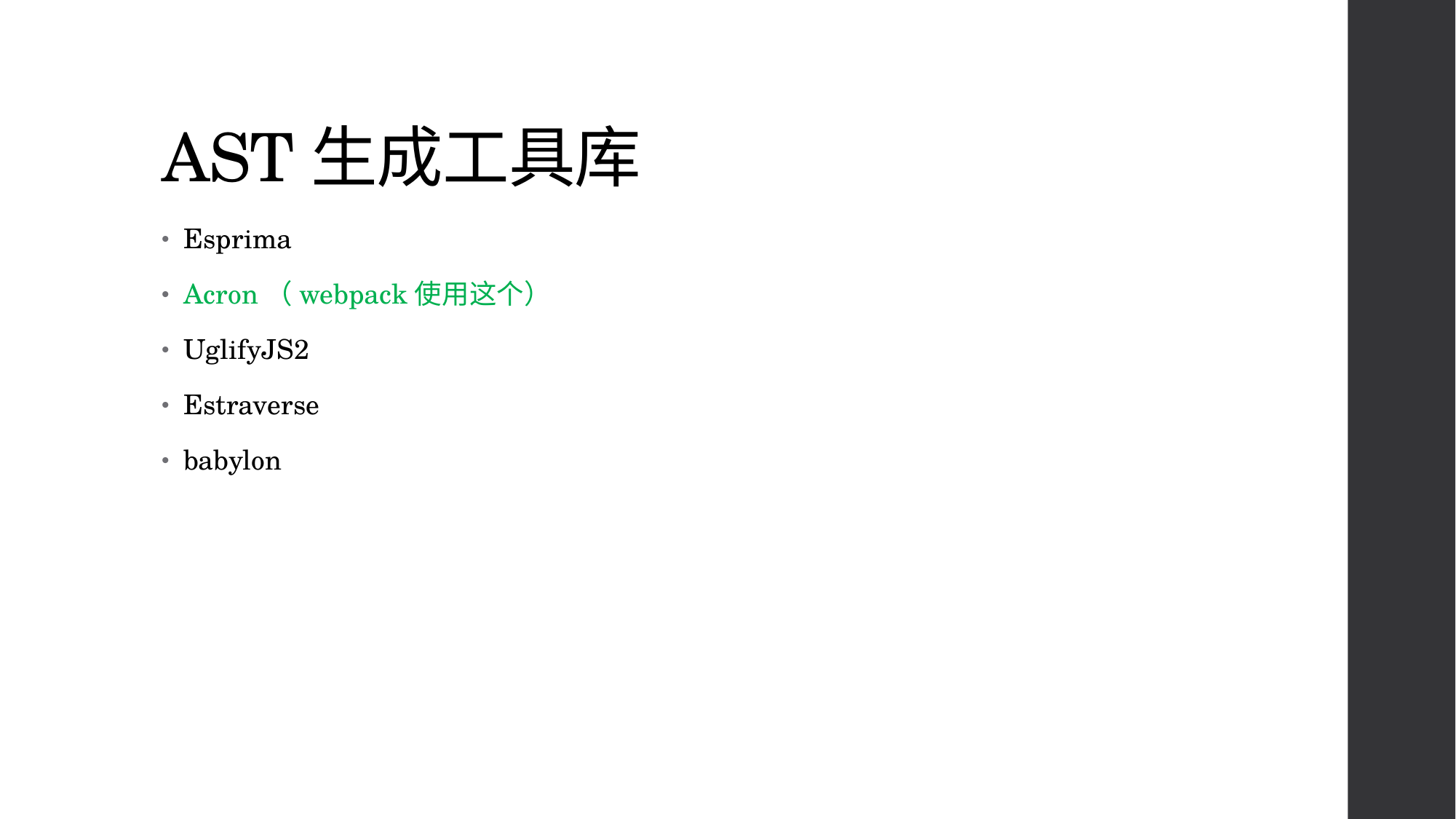

# AST生成工具库
Esprima
Acron（webpack使用这个）
UglifyJS2
Estraverse
babylon